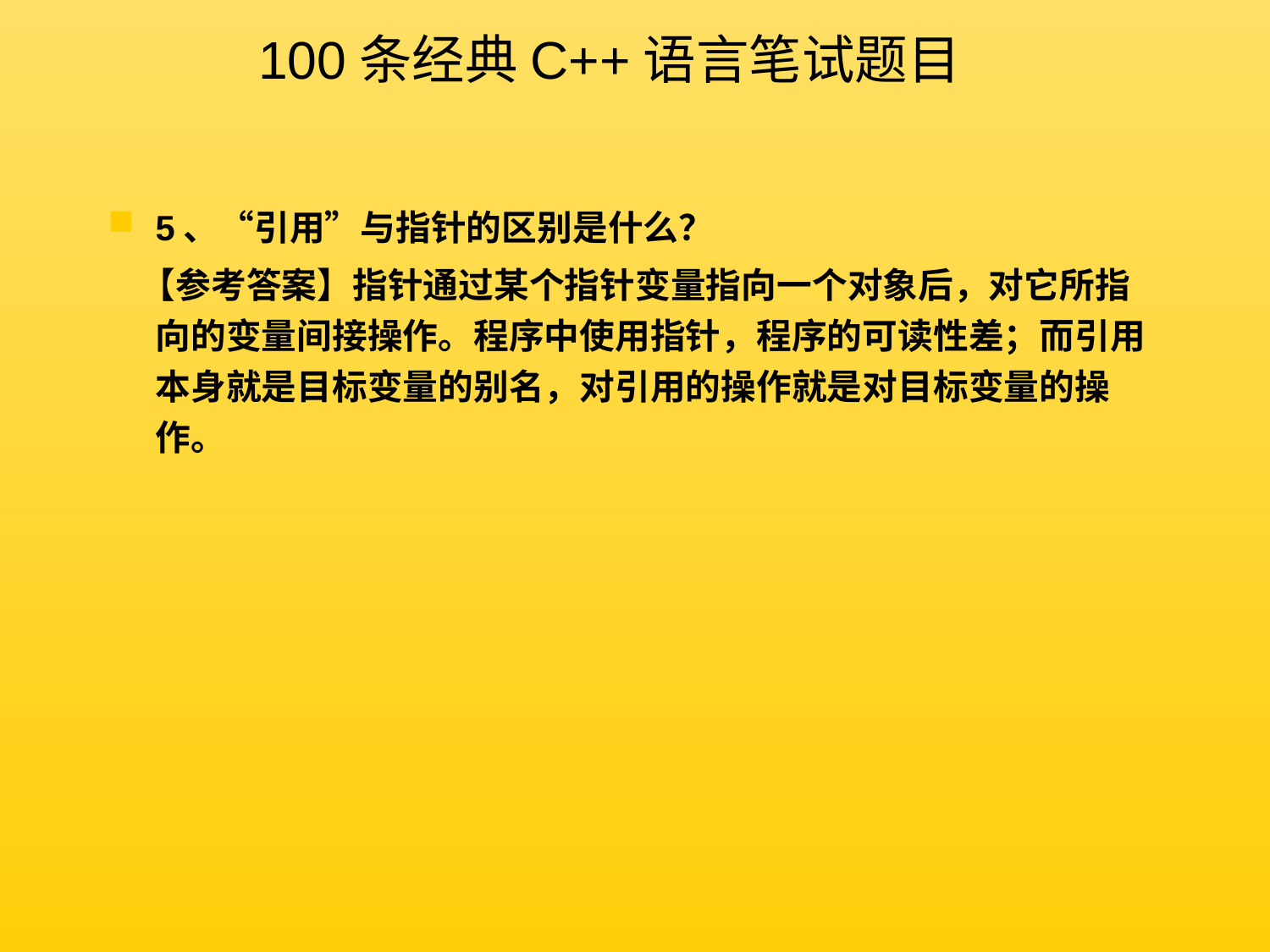

100条经典C++语言笔试题目
5、“引用”与指针的区别是什么？
   【参考答案】指针通过某个指针变量指向一个对象后，对它所指向的变量间接操作。程序中使用指针，程序的可读性差；而引用本身就是目标变量的别名，对引用的操作就是对目标变量的操作。